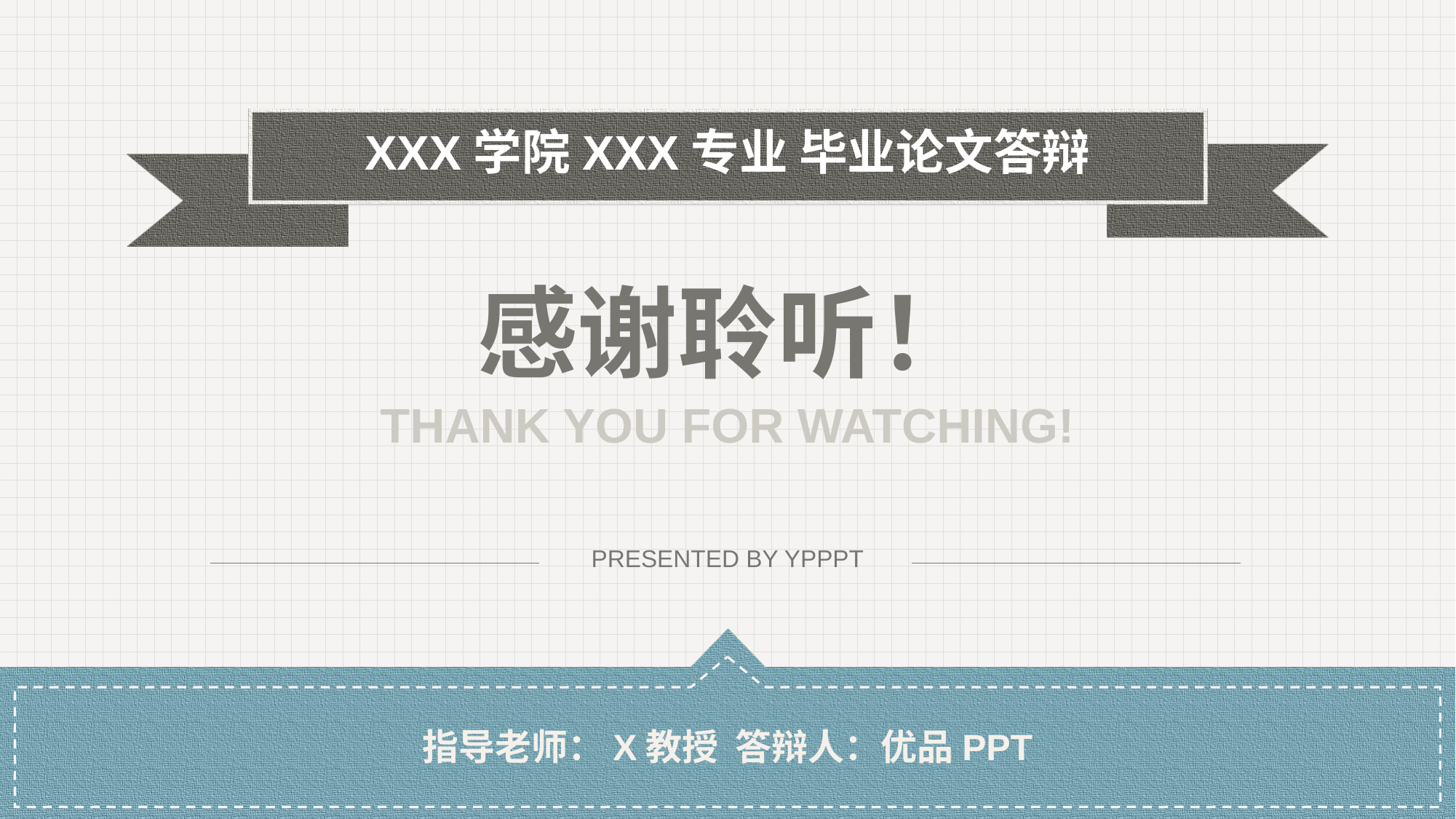

XXX学院XXX专业 毕业论文答辩
感谢聆听！
THANK YOU FOR WATCHING!
PRESENTED BY YPPPT
指导老师：X教授  答辩人：优品PPT